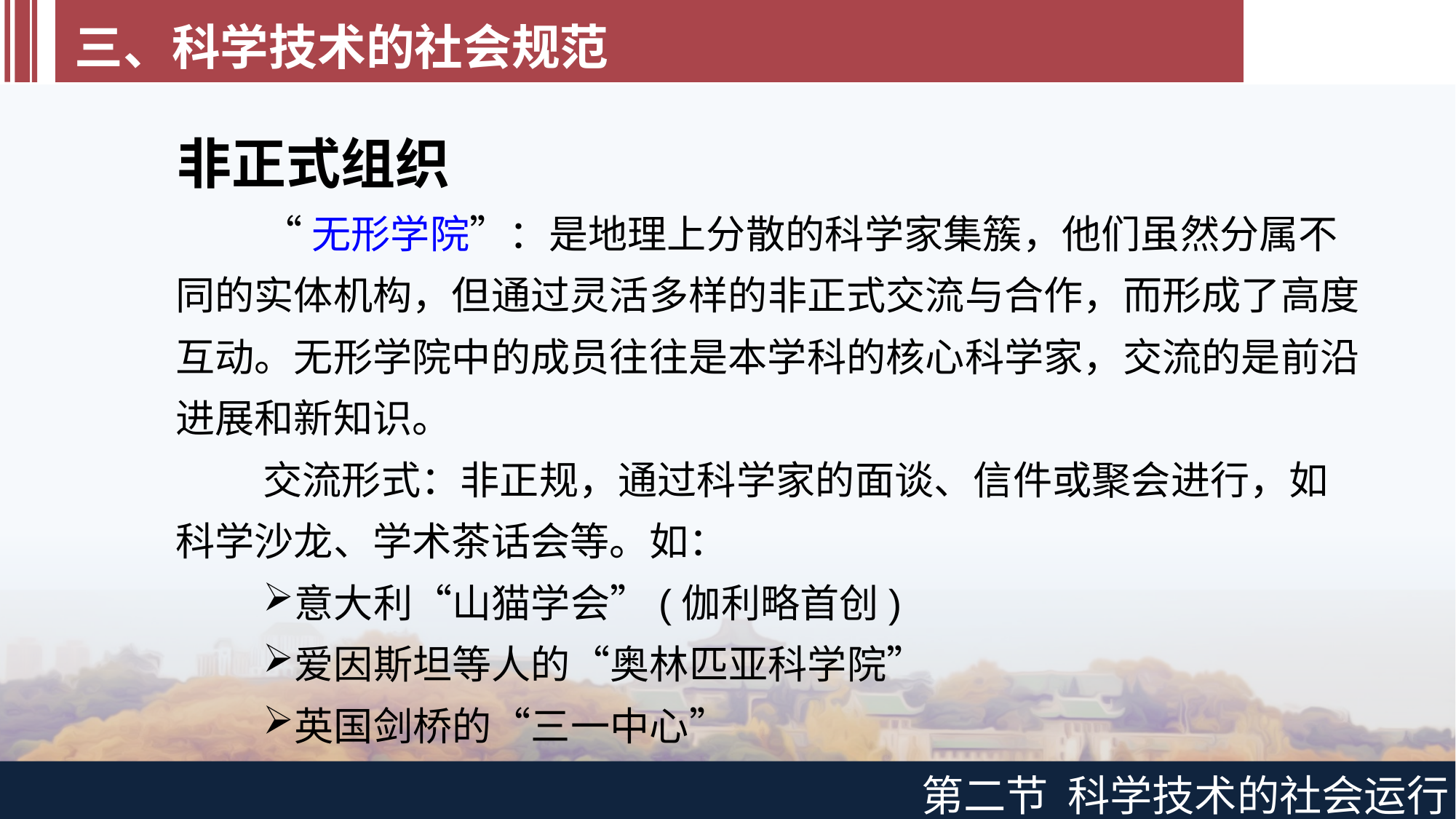

三、科学技术的社会规范
非正式组织
“无形学院”：是地理上分散的科学家集簇，他们虽然分属不同的实体机构，但通过灵活多样的非正式交流与合作，而形成了高度互动。无形学院中的成员往往是本学科的核心科学家，交流的是前沿进展和新知识。
交流形式：非正规，通过科学家的面谈、信件或聚会进行，如科学沙龙、学术茶话会等。如：
意大利“山猫学会”(伽利略首创)
爱因斯坦等人的“奥林匹亚科学院”
英国剑桥的“三一中心”
第二节  科学技术的社会运行